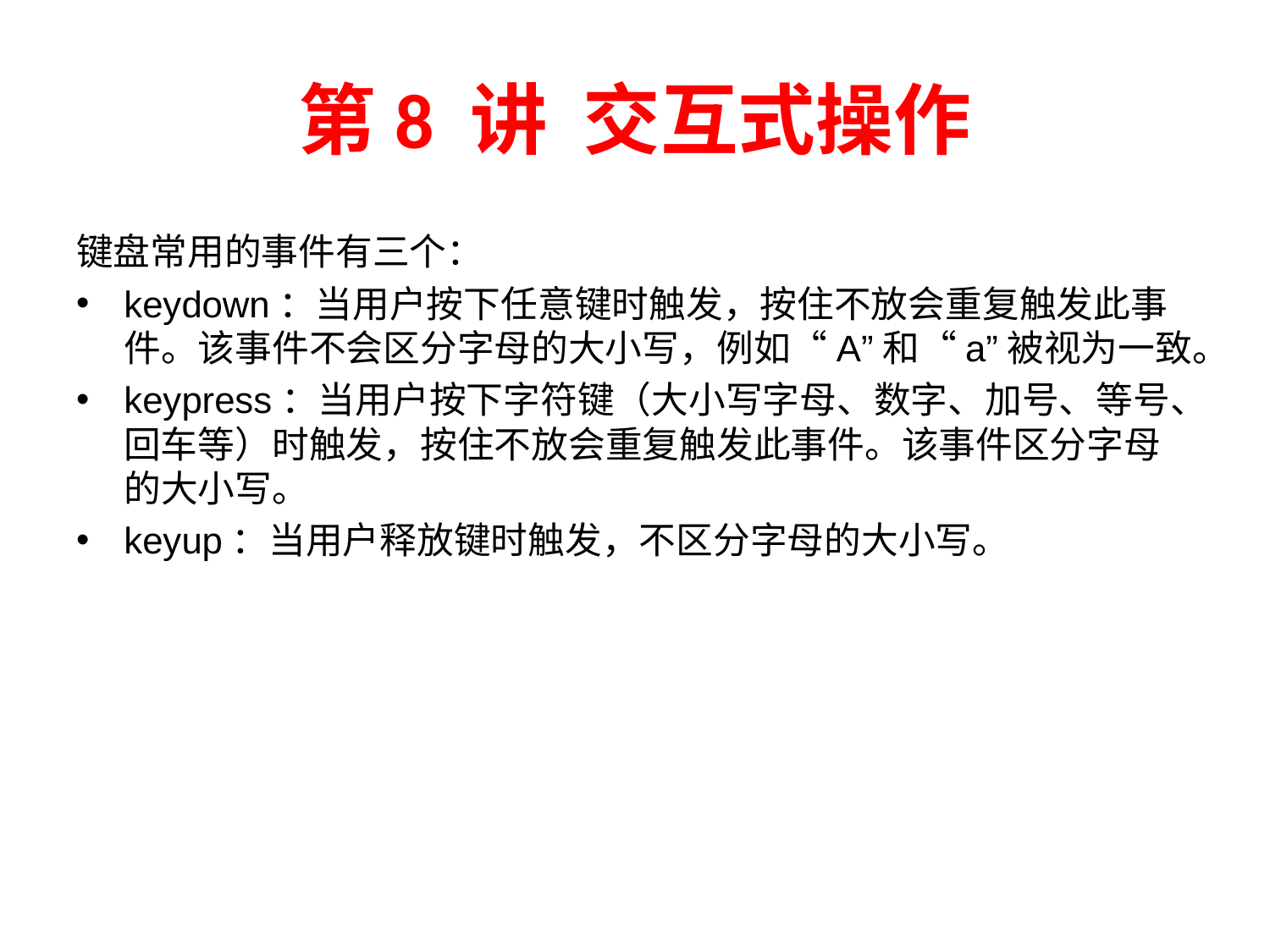

# 第8 讲  交互式操作
键盘常用的事件有三个：
keydown：当用户按下任意键时触发，按住不放会重复触发此事件。该事件不会区分字母的大小写，例如“A”和“a”被视为一致。
keypress：当用户按下字符键（大小写字母、数字、加号、等号、回车等）时触发，按住不放会重复触发此事件。该事件区分字母的大小写。
keyup：当用户释放键时触发，不区分字母的大小写。